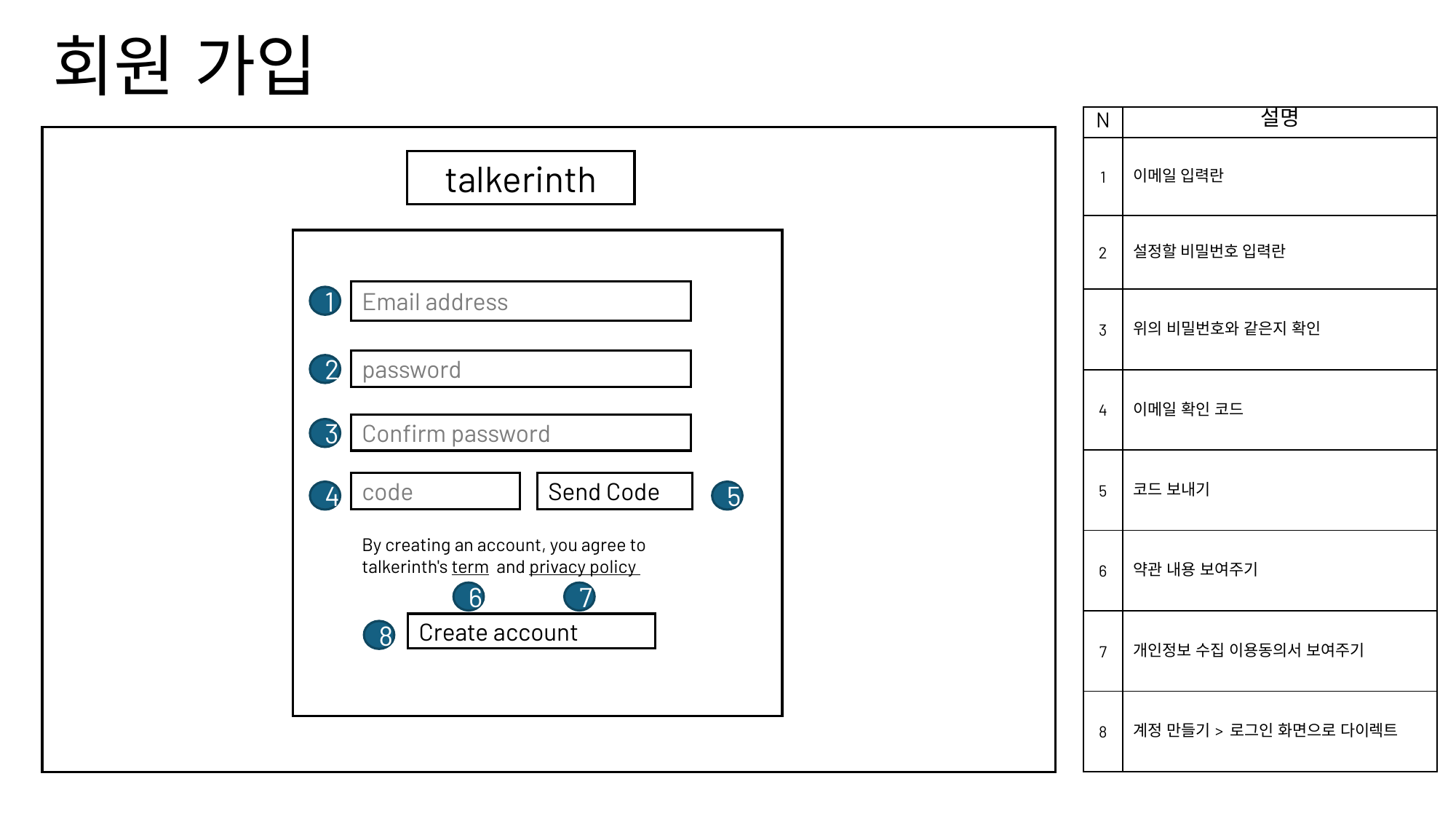

# 회원 가입
| N | 설명 |
| --- | --- |
| 1 | 이메일 입력란 |
| 2 | 설정할 비밀번호 입력란 |
| 3 | 위의 비밀번호와 같은지 확인 |
| 4 | 이메일 확인 코드 |
| 5 | 코드 보내기 |
| 6 | 약관 내용 보여주기 |
| 7 | 개인정보 수집 이용동의서 보여주기 |
| 8 | 계정 만들기> 로그인 화면으로 다이렉트 |

talkerinth

Email address
1
password
2
Confirm password
3
code
Send Code
4
5
By creating an account, you agree to talkerinth's term  and privacy policy
6
7
Create account
8